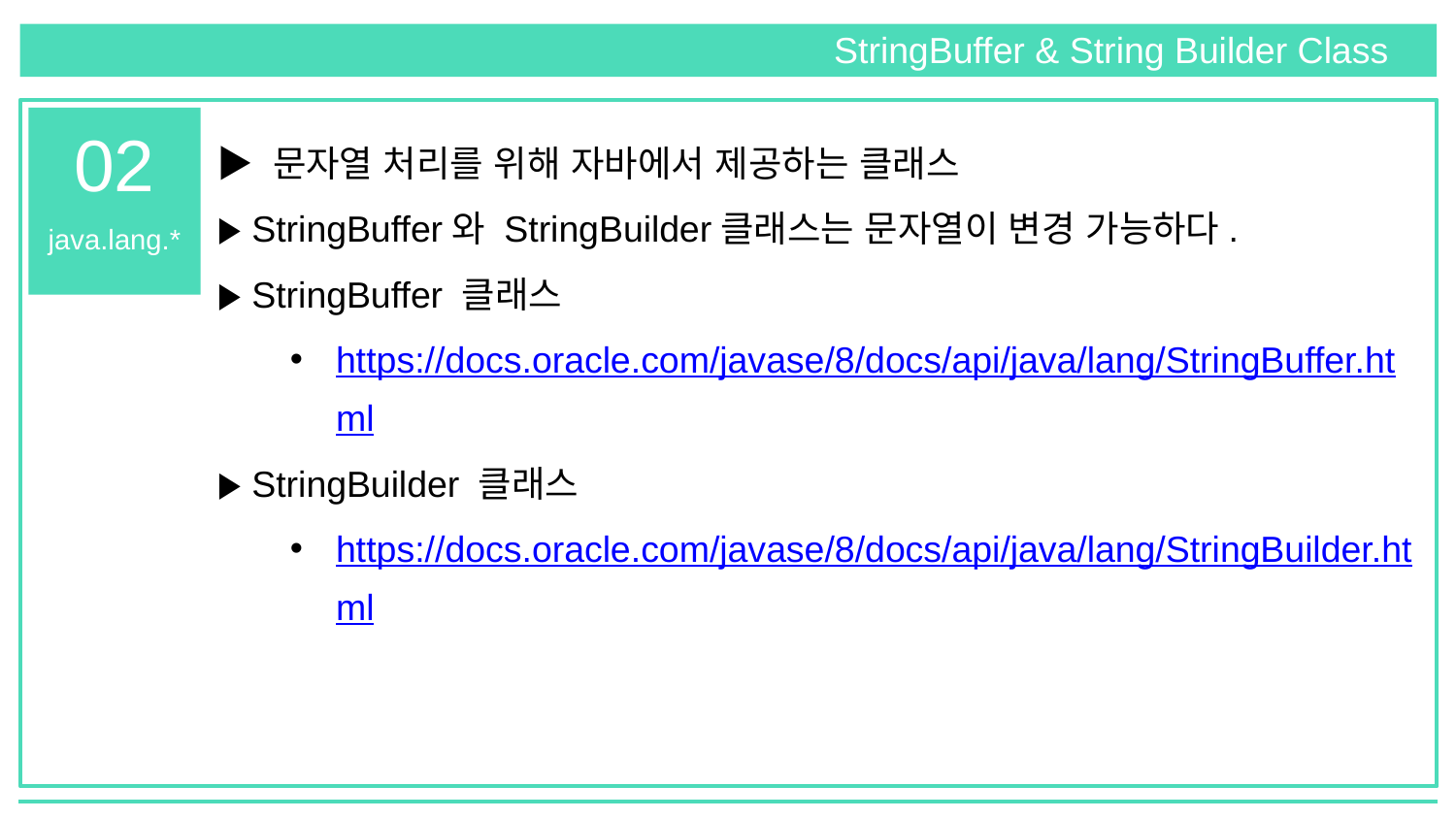

StringBuffer & String Builder Class

02
▶ 문자열 처리를 위해 자바에서 제공하는 클래스
▶ StringBuffer와 StringBuilder클래스는 문자열이 변경 가능하다.
▶ StringBuffer 클래스
https://docs.oracle.com/javase/8/docs/api/java/lang/StringBuffer.html
▶ StringBuilder 클래스
https://docs.oracle.com/javase/8/docs/api/java/lang/StringBuilder.html
java.lang.*